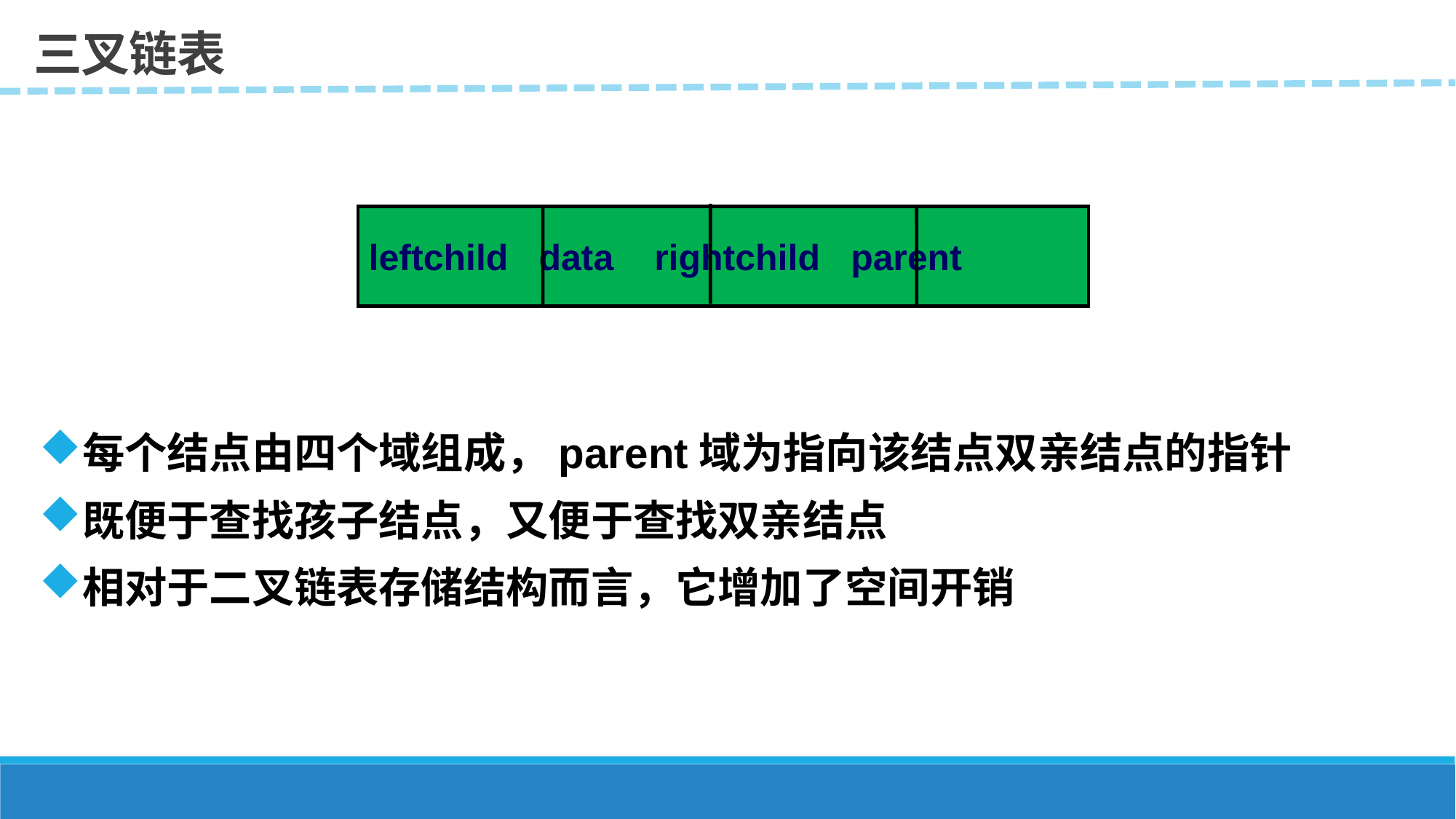

三叉链表

leftchild   data    rightchild   parent

每个结点由四个域组成，parent域为指向该结点双亲结点的指针
既便于查找孩子结点，又便于查找双亲结点
相对于二叉链表存储结构而言，它增加了空间开销